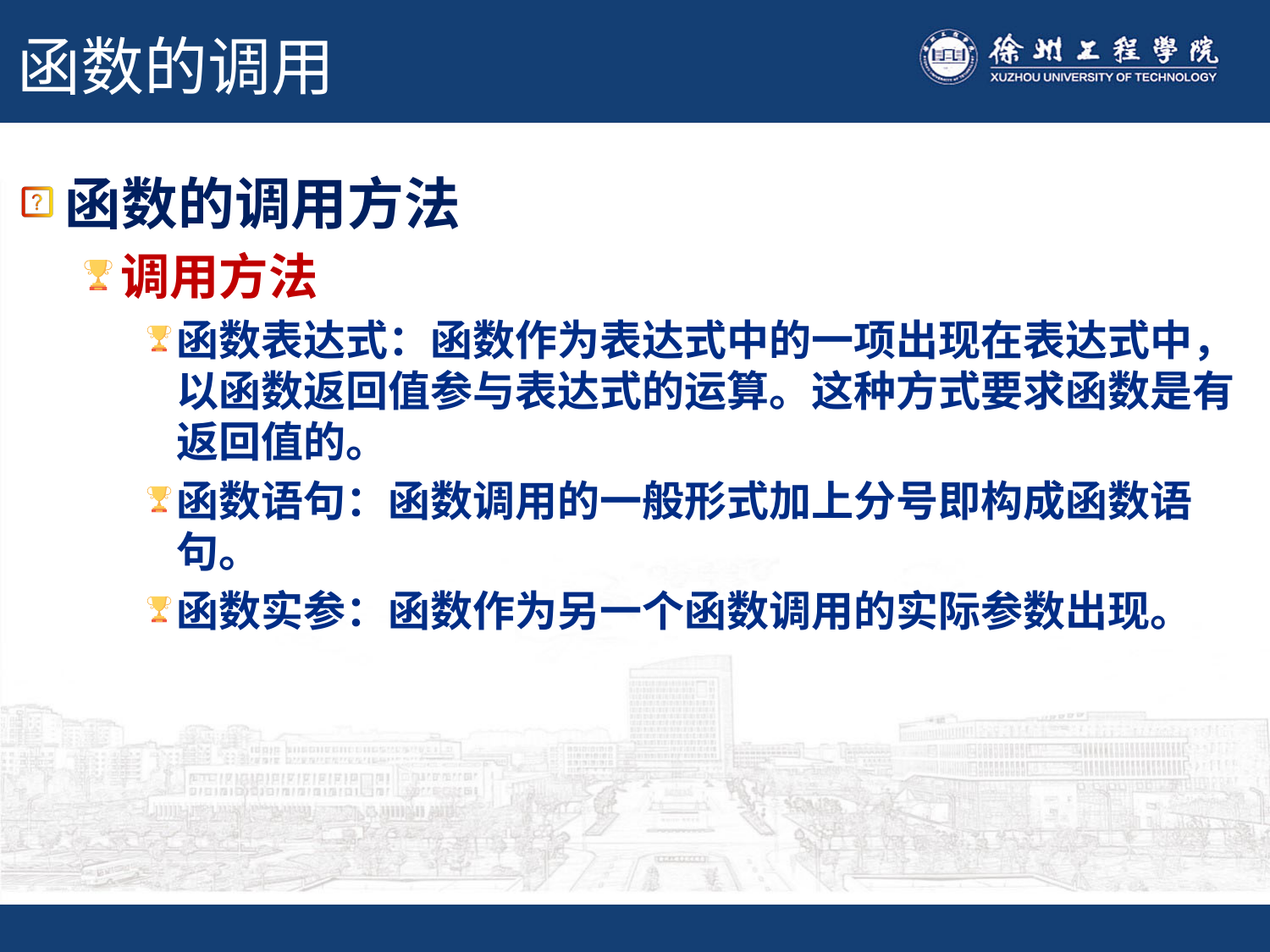

# 函数的调用
函数的调用方法
调用方法
函数表达式：函数作为表达式中的一项出现在表达式中，以函数返回值参与表达式的运算。这种方式要求函数是有返回值的。
函数语句：函数调用的一般形式加上分号即构成函数语句。
函数实参：函数作为另一个函数调用的实际参数出现。